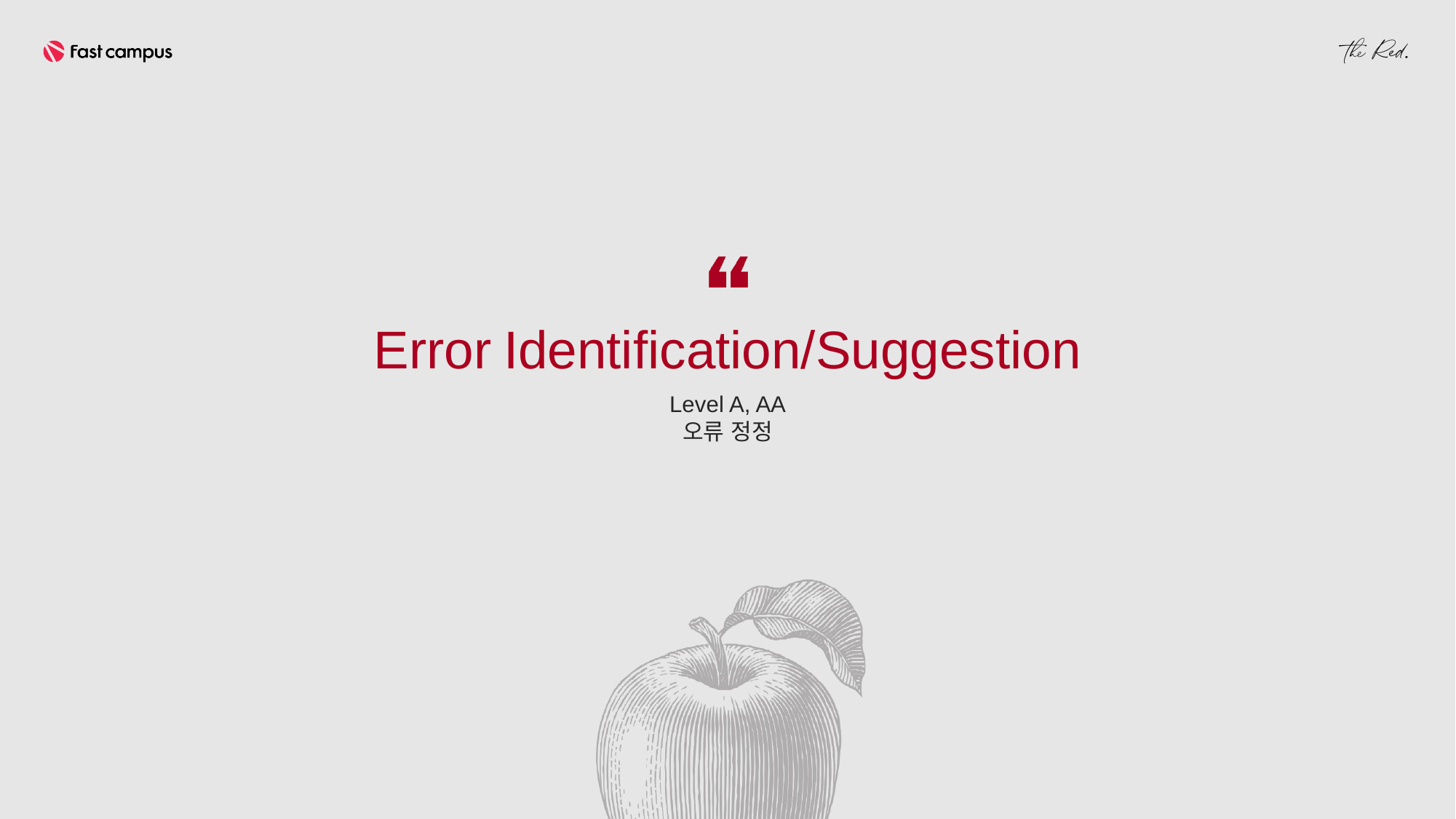

Error Identification/Suggestion
Level A, AA
오류 정정